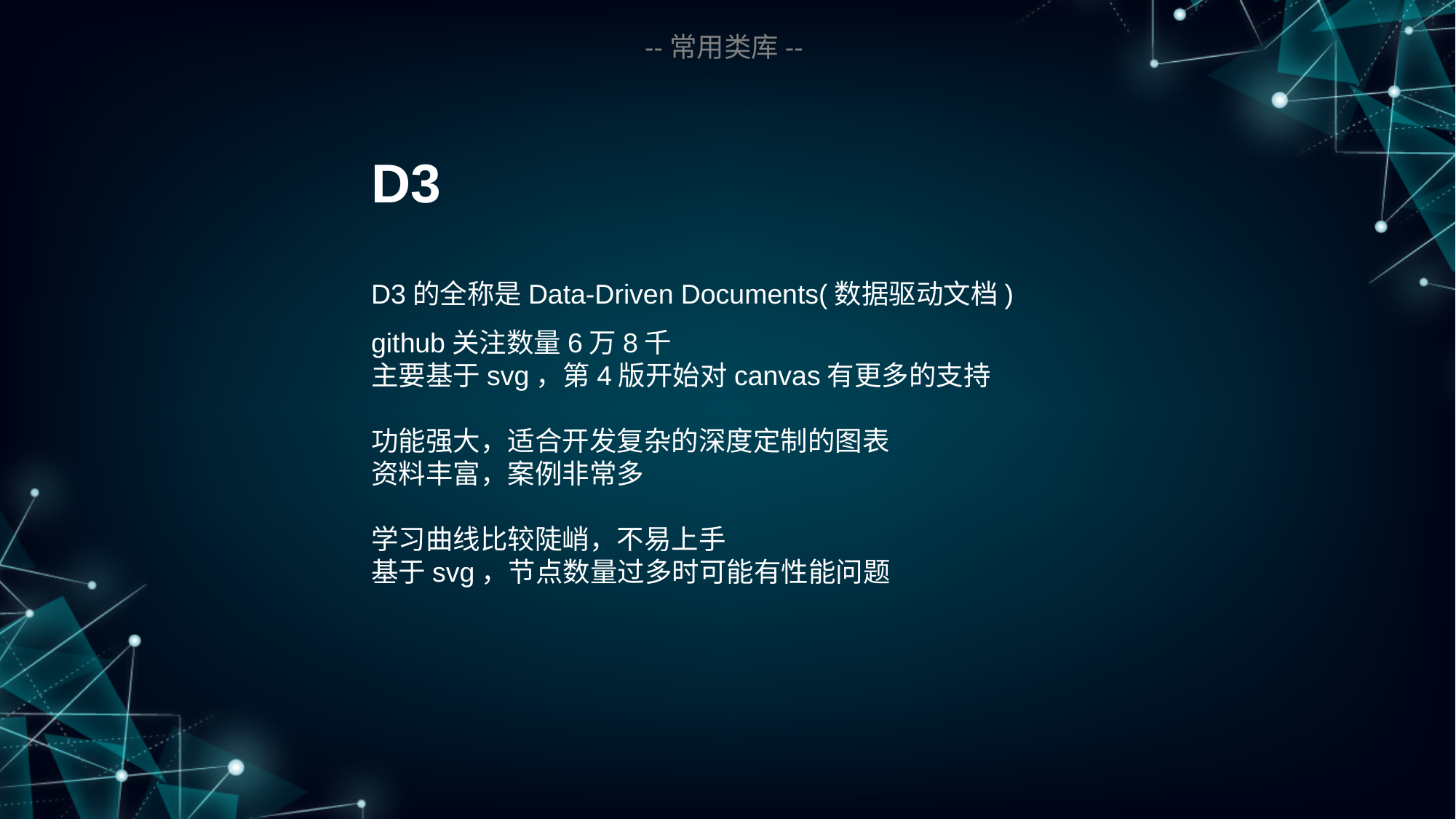

--常用类库--
D3
D3的全称是Data-Driven Documents(数据驱动文档)
github关注数量6万8千
主要基于svg，第4版开始对canvas有更多的支持

功能强大，适合开发复杂的深度定制的图表
资料丰富，案例非常多

学习曲线比较陡峭，不易上手
基于svg，节点数量过多时可能有性能问题